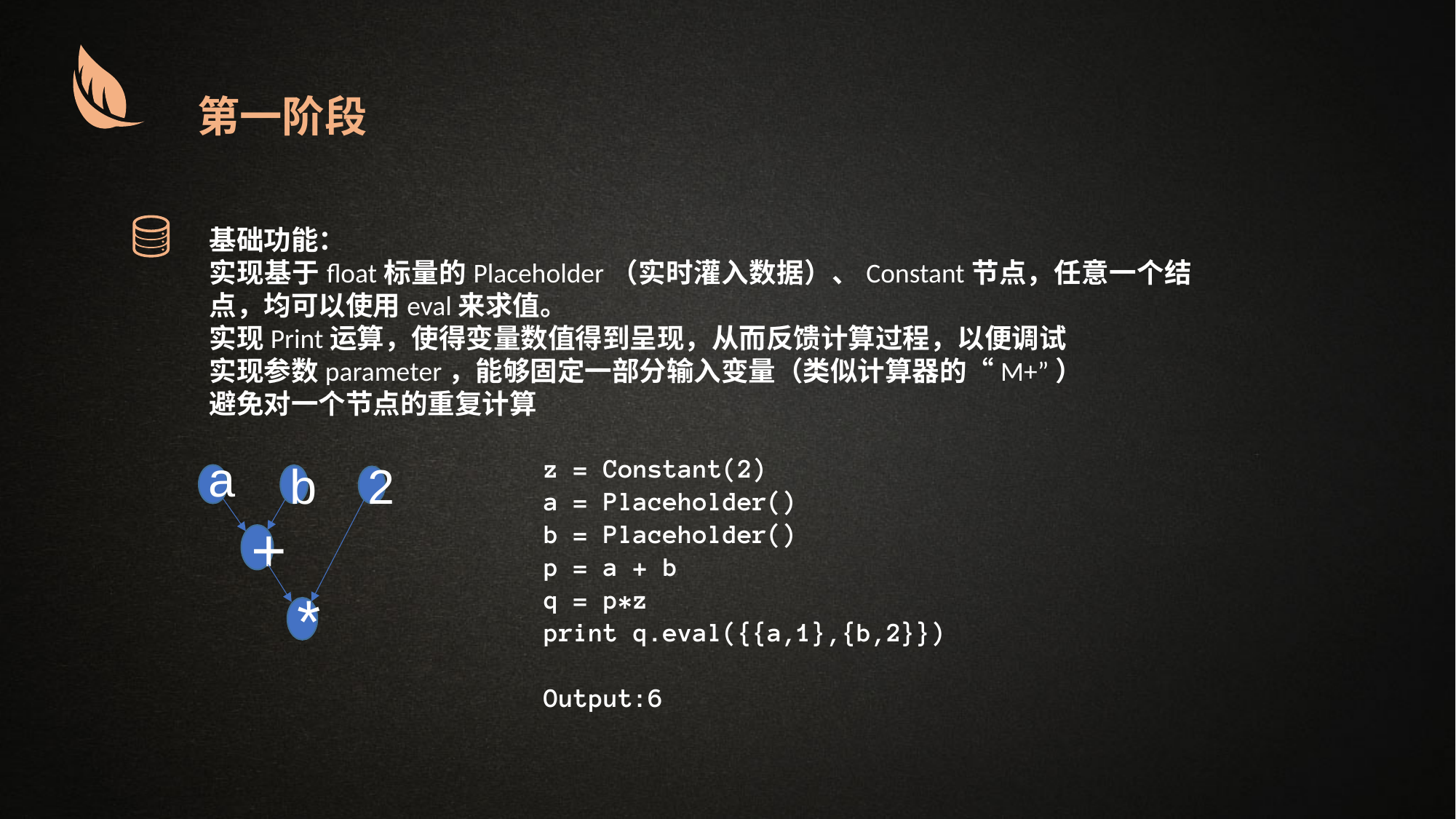

| 第一阶段 |
| --- |

基础功能：
实现基于float标量的Placeholder（实时灌入数据）、Constant节点，任意一个结点，均可以使用eval来求值。
实现Print运算，使得变量数值得到呈现，从而反馈计算过程，以便调试
实现参数parameter，能够固定一部分输入变量（类似计算器的“M+”）
避免对一个节点的重复计算

z = Constant(2)
a = Placeholder()
b = Placeholder()
p = a + b
q = p*z
print q.eval({{a,1},{b,2}})

Output:6

a
b

2

+

*